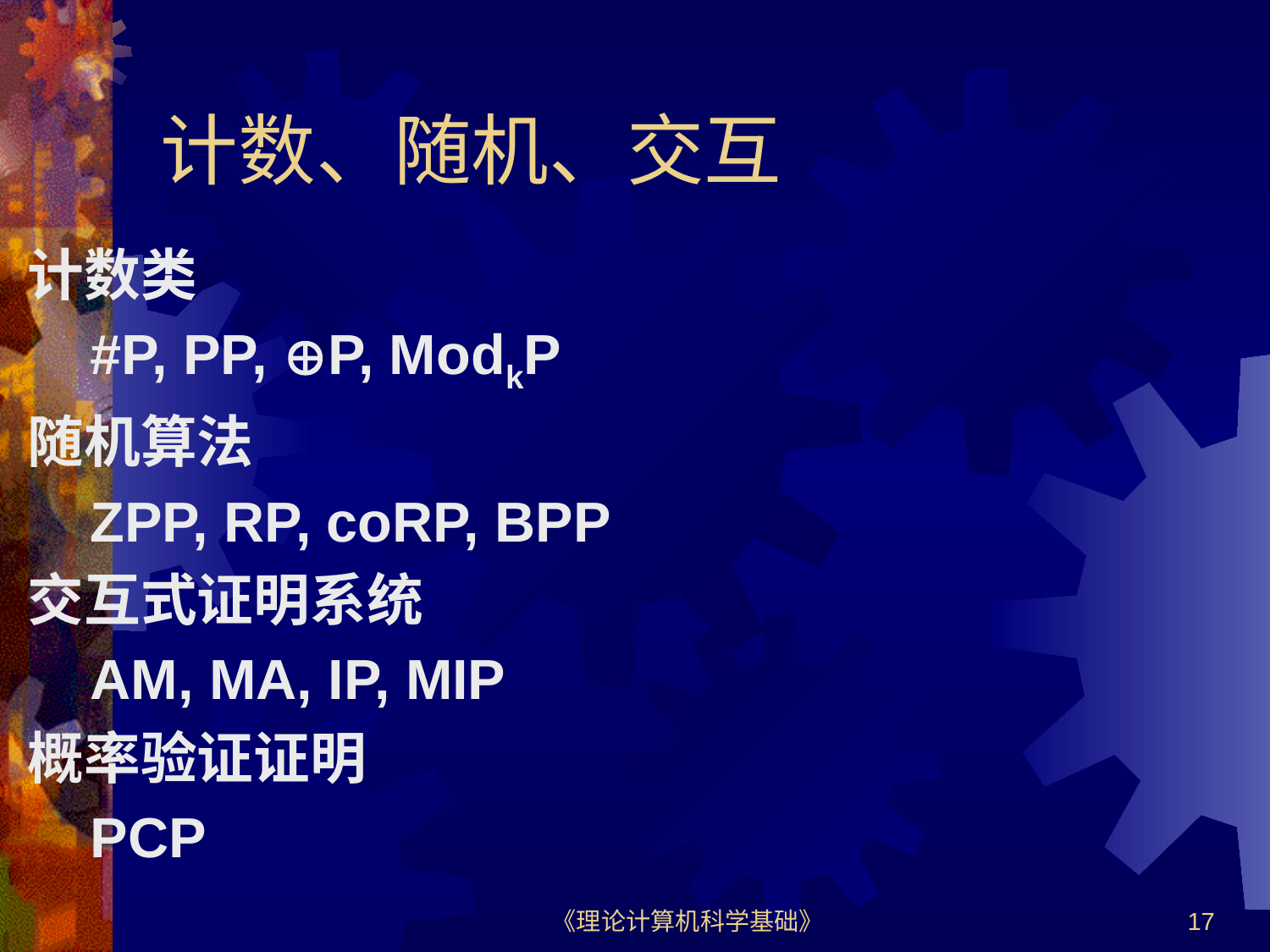

# 计数、随机、交互
计数类
    #P, PP, ⊕P, ModkP
随机算法
    ZPP, RP, coRP, BPP
交互式证明系统
    AM, MA, IP, MIP
概率验证证明
    PCP
《理论计算机科学基础》
17